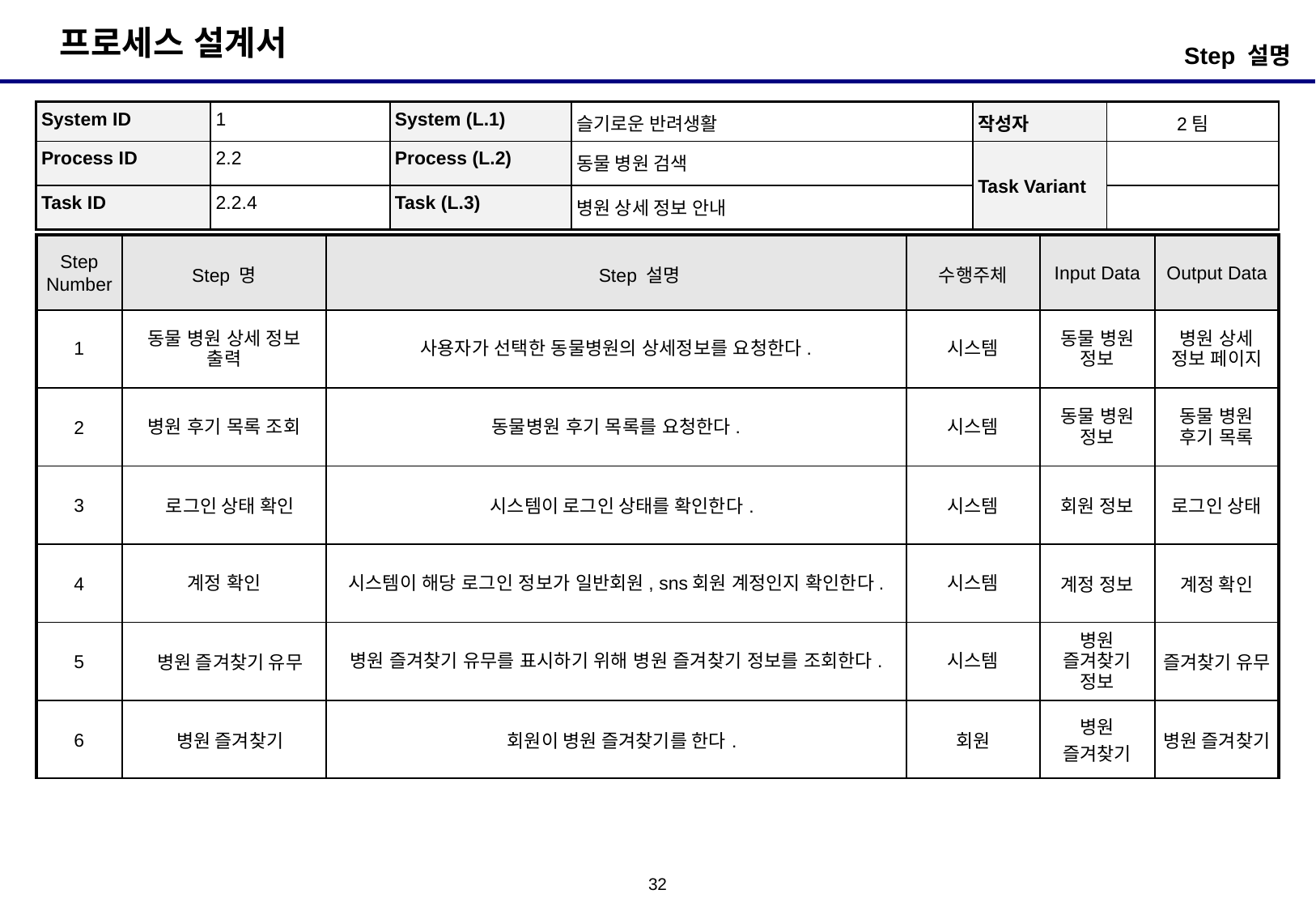

Step 설명
| System ID | 1 | System (L.1) | 슬기로운 반려생활 | 작성자 | 2팀 |
| --- | --- | --- | --- | --- | --- |
| Process ID | 2.2 | Process (L.2) | 동물 병원 검색 | Task Variant |  |
| Task ID | 2.2.4 | Task (L.3) | 병원 상세 정보 안내 |  |  |
| Step Number | Step 명 | Step 설명 | 수행주체 | Input Data | Output Data |
| --- | --- | --- | --- | --- | --- |
| 1 | 동물 병원 상세 정보 출력 | 사용자가 선택한 동물병원의 상세정보를 요청한다. | 시스템 | 동물 병원 정보 | 병원 상세 정보 페이지 |
| 2 | 병원 후기 목록 조회 | 동물병원 후기 목록를 요청한다. | 시스템 | 동물 병원 정보 | 동물 병원 후기 목록 |
| 3 | 로그인 상태 확인 | 시스템이 로그인 상태를 확인한다. | 시스템 | 회원 정보 | 로그인 상태 |
| 4 | 계정 확인 | 시스템이 해당 로그인 정보가 일반회원, sns회원 계정인지 확인한다. | 시스템 | 계정 정보 | 계정 확인 |
| 5 | 병원 즐겨찾기 유무 | 병원 즐겨찾기 유무를 표시하기 위해 병원 즐겨찾기 정보를 조회한다. | 시스템 | 병원 즐겨찾기 정보 | 즐겨찾기 유무 |
| 6 | 병원 즐겨찾기 | 회원이 병원 즐겨찾기를 한다. | 회원 | 병원 즐겨찾기 | 병원 즐겨찾기 |